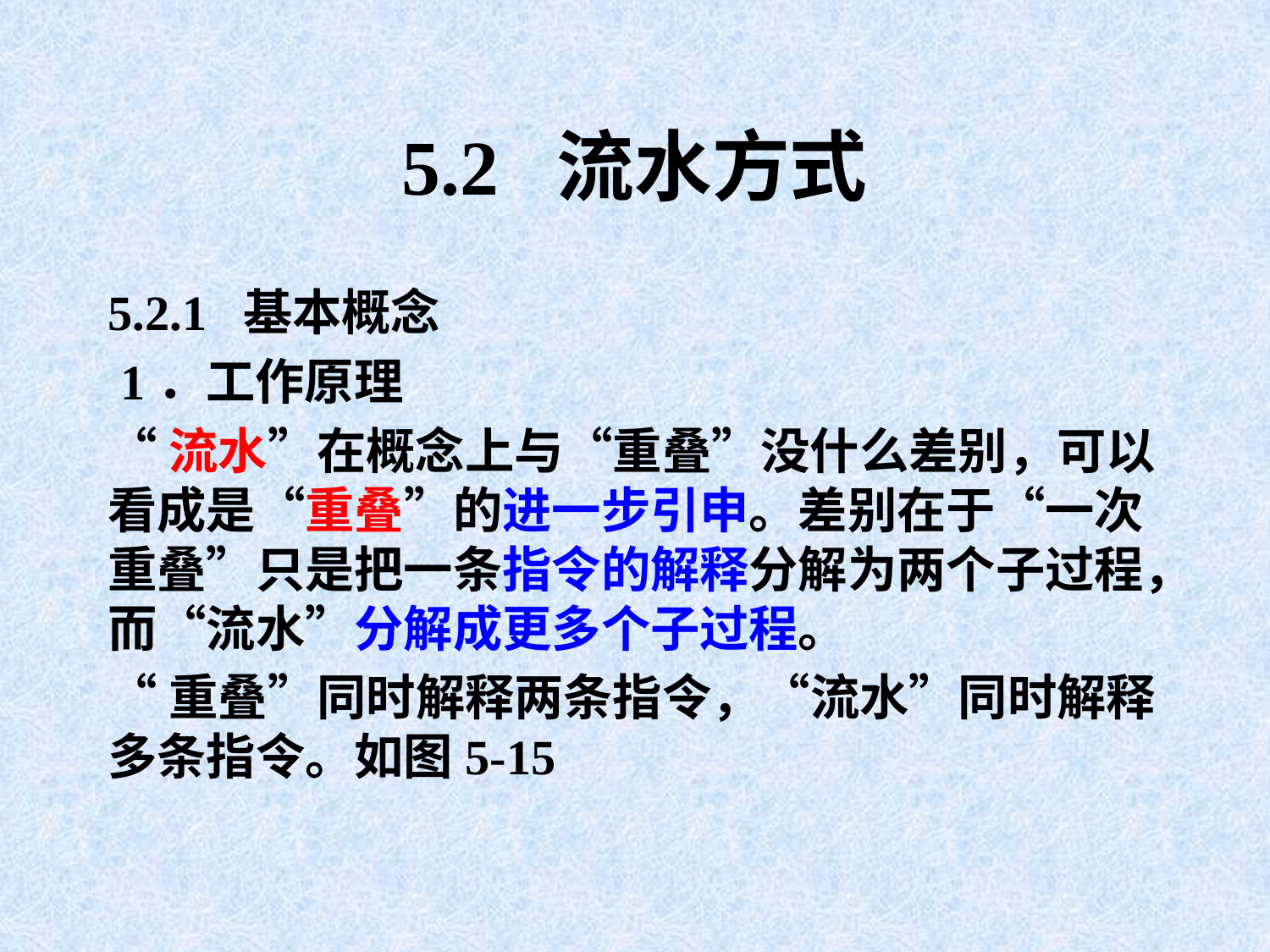

# 5.2  流水方式
5.2.1  基本概念
 1．工作原理
“流水”在概念上与“重叠”没什么差别，可以看成是“重叠”的进一步引申。差别在于“一次重叠”只是把一条指令的解释分解为两个子过程，而“流水”分解成更多个子过程。
“重叠”同时解释两条指令，“流水”同时解释多条指令。如图5-15